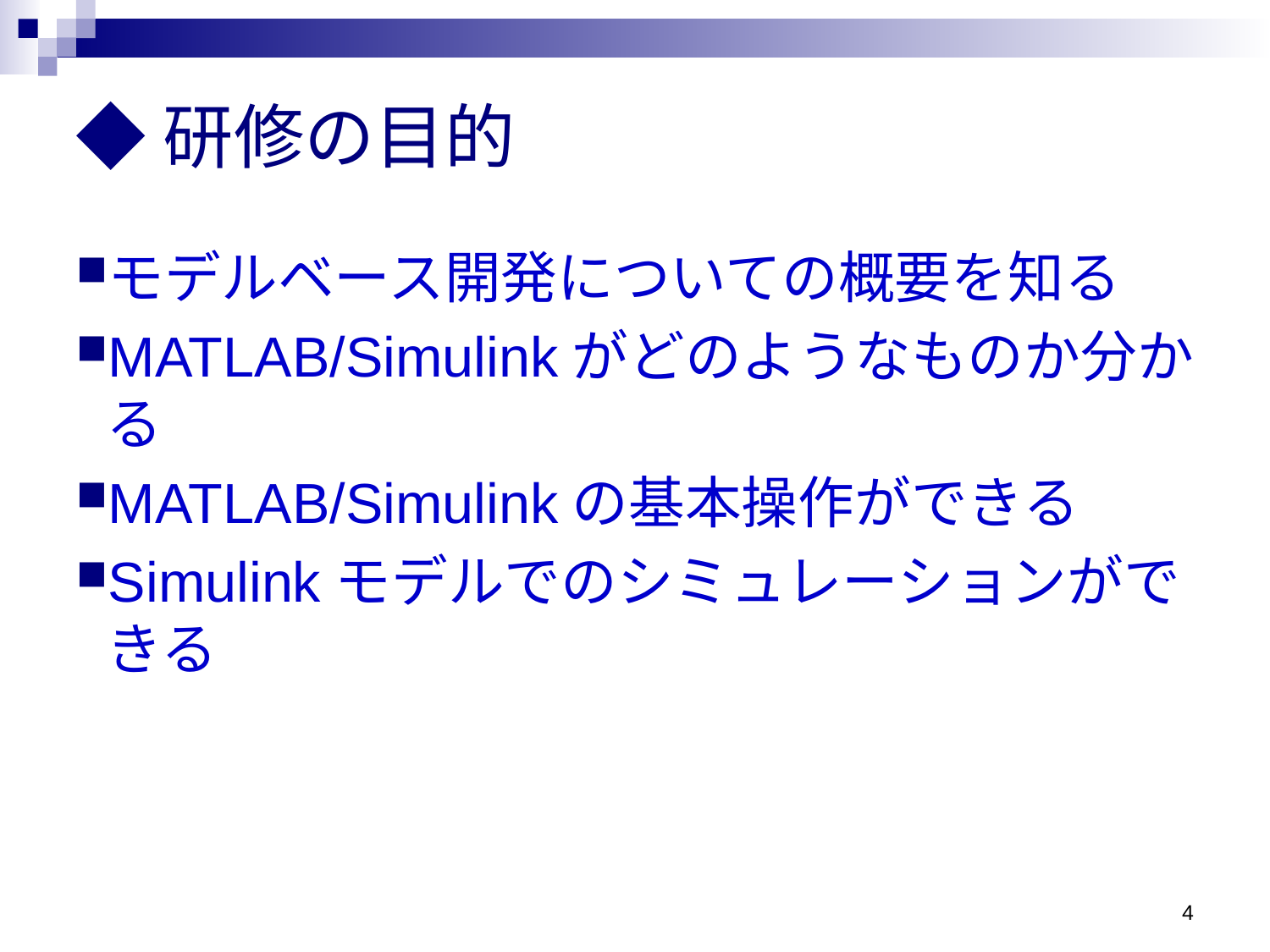

◆研修の目的
モデルベース開発についての概要を知る
MATLAB/Simulinkがどのようなものか分かる
MATLAB/Simulinkの基本操作ができる
Simulinkモデルでのシミュレーションができる
4